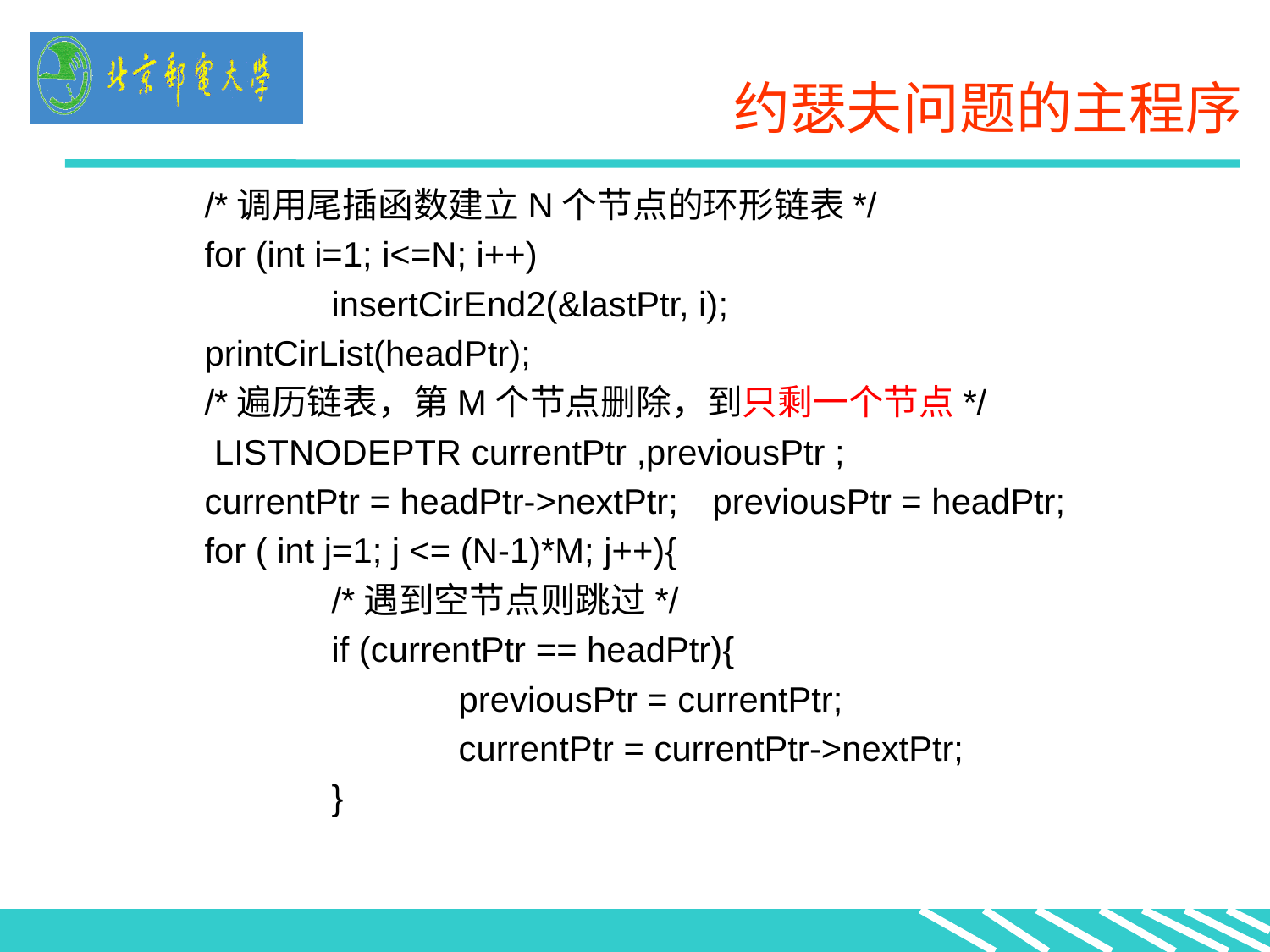

# 约瑟夫问题的主程序
	/*调用尾插函数建立N个节点的环形链表*/
	for (int i=1; i<=N; i++)
		insertCirEnd2(&lastPtr, i);
	printCirList(headPtr);
	/*遍历链表，第M个节点删除，到只剩一个节点*/
	 LISTNODEPTR currentPtr ,previousPtr ;
	currentPtr = headPtr->nextPtr;	previousPtr = headPtr;
	for ( int j=1; j <= (N-1)*M; j++){
		/*遇到空节点则跳过*/
		if (currentPtr == headPtr){
			previousPtr = currentPtr;
			currentPtr = currentPtr->nextPtr;
		}